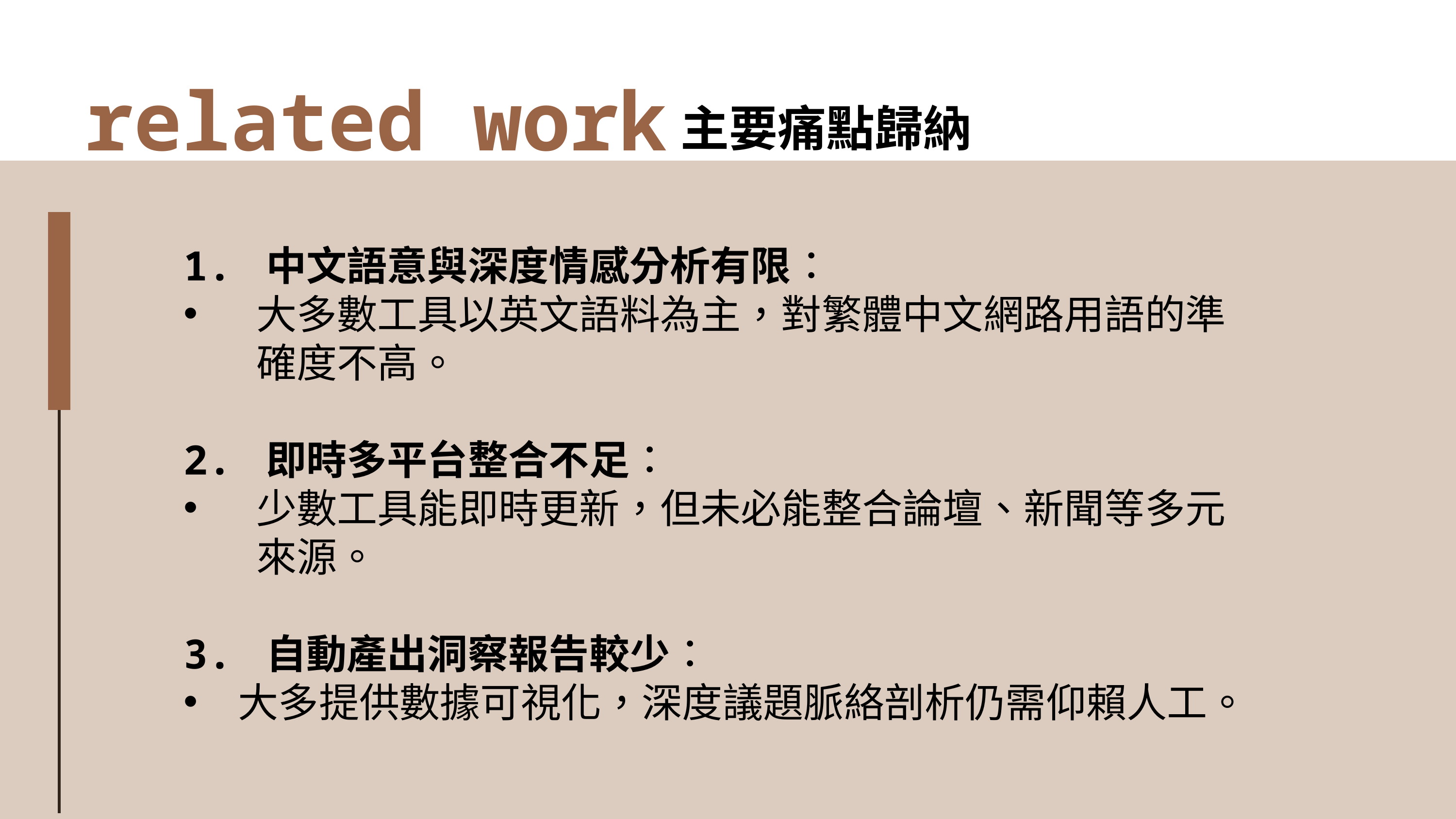

related work
主要痛點歸納

1. 中文語意與深度情感分析有限：
大多數工具以英文語料為主，對繁體中文網路用語的準確度不高。

2. 即時多平台整合不足：
少數工具能即時更新，但未必能整合論壇、新聞等多元來源。

3. 自動產出洞察報告較少：
大多提供數據可視化，深度議題脈絡剖析仍需仰賴人工。